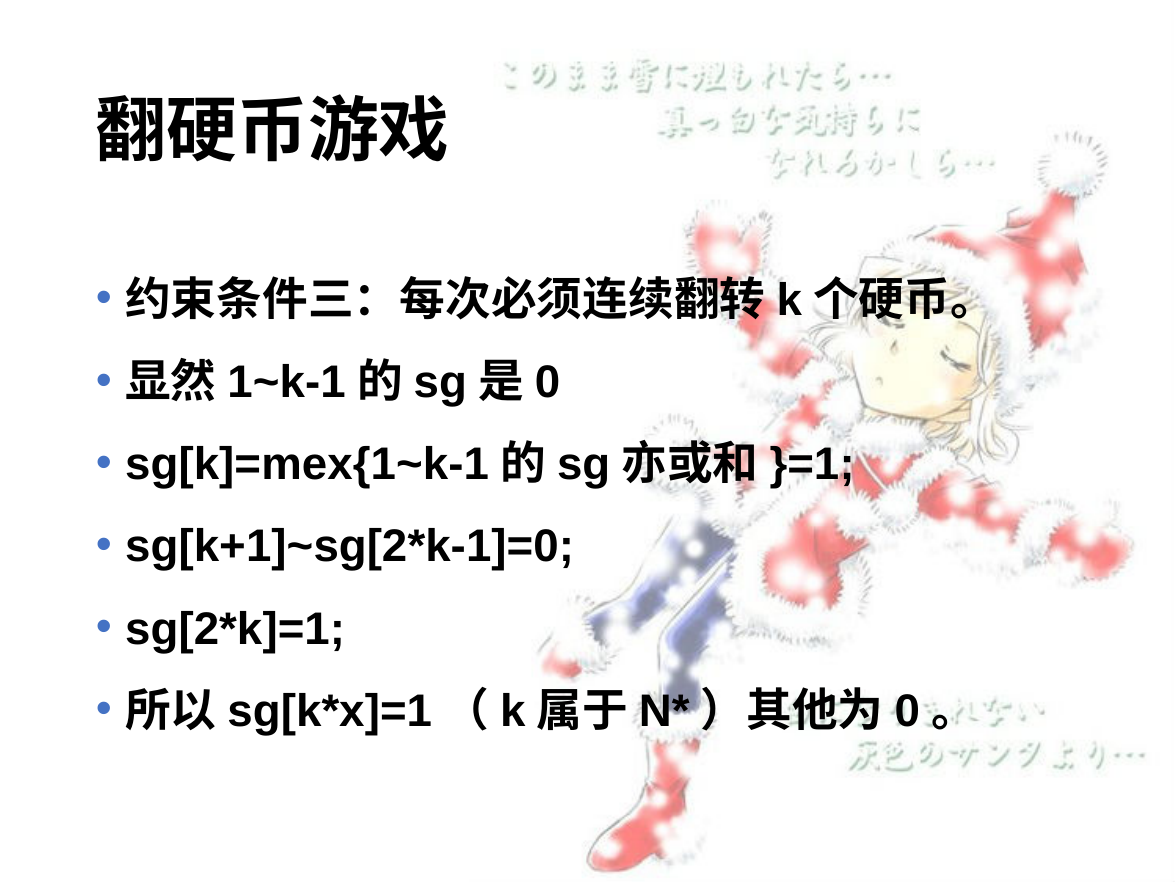

# 翻硬币游戏
约束条件三：每次必须连续翻转k个硬币。
显然1~k-1的sg是0
sg[k]=mex{1~k-1的sg亦或和}=1;
sg[k+1]~sg[2*k-1]=0;
sg[2*k]=1;
所以sg[k*x]=1（k属于N*）其他为0。